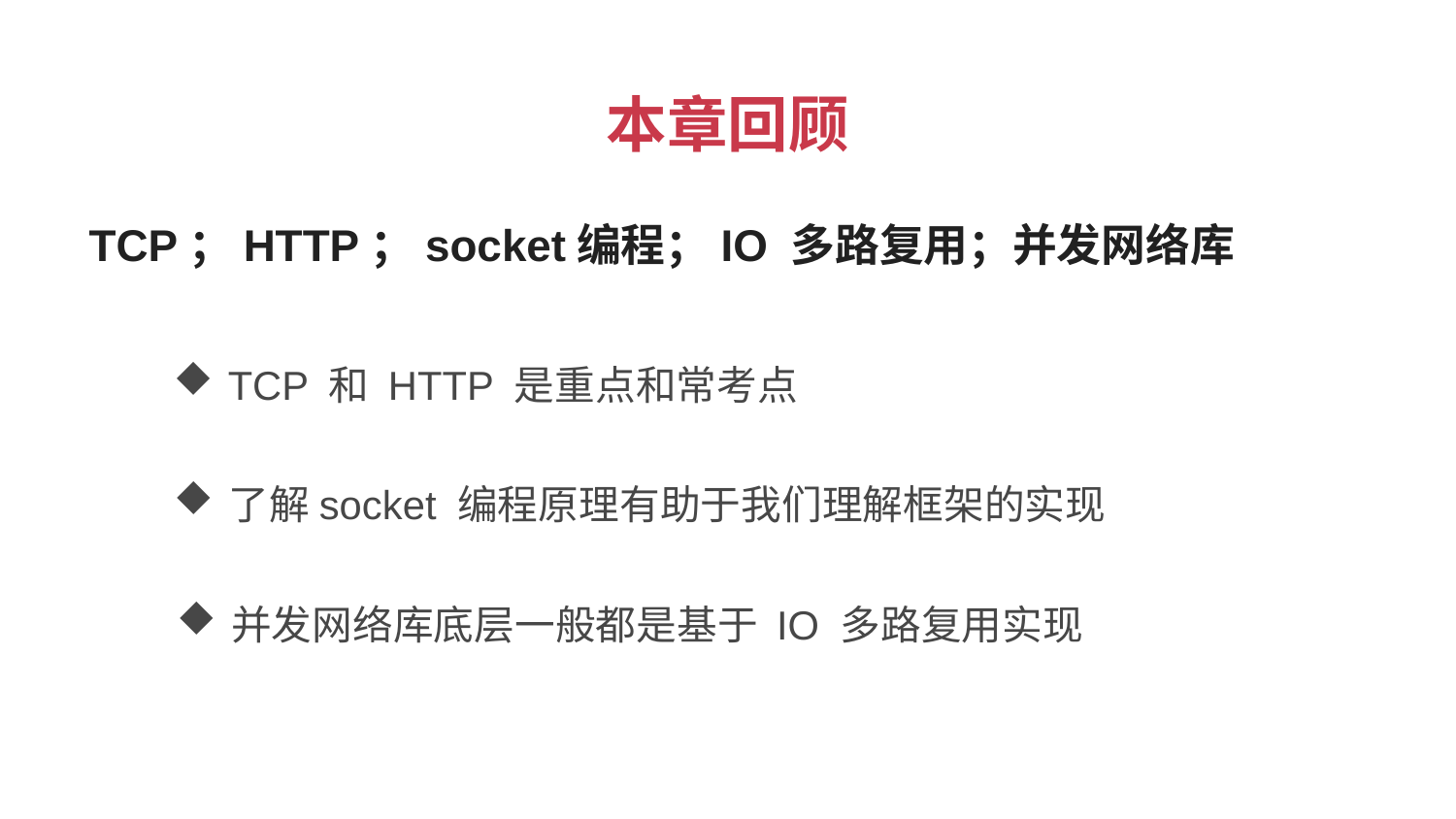

本章回顾
TCP；HTTP；socket编程；IO 多路复用；并发网络库
TCP 和 HTTP 是重点和常考点
了解socket 编程原理有助于我们理解框架的实现
并发网络库底层一般都是基于 IO 多路复用实现